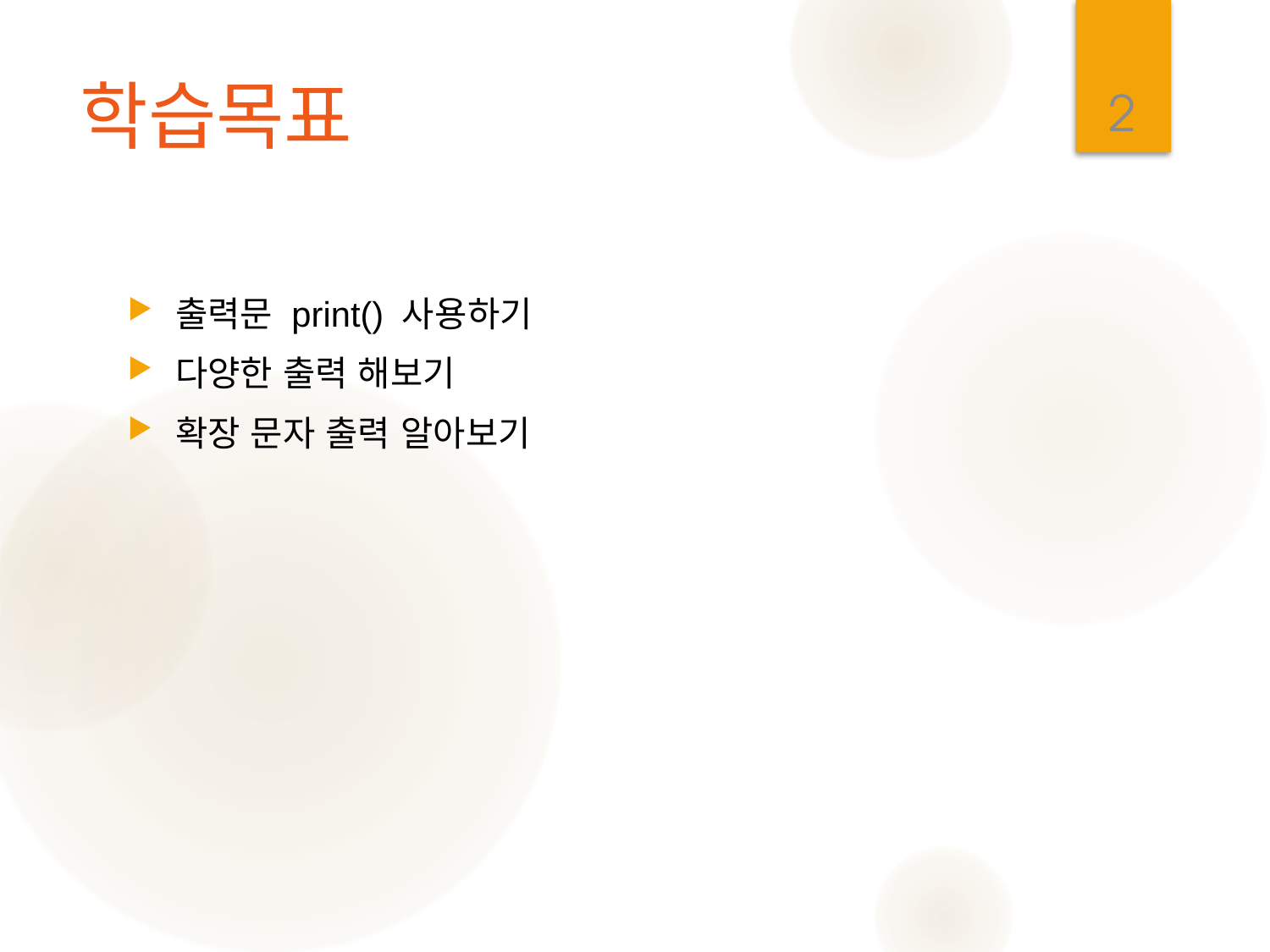

2
# 학습목표
출력문 print() 사용하기
다양한 출력 해보기
확장 문자 출력 알아보기